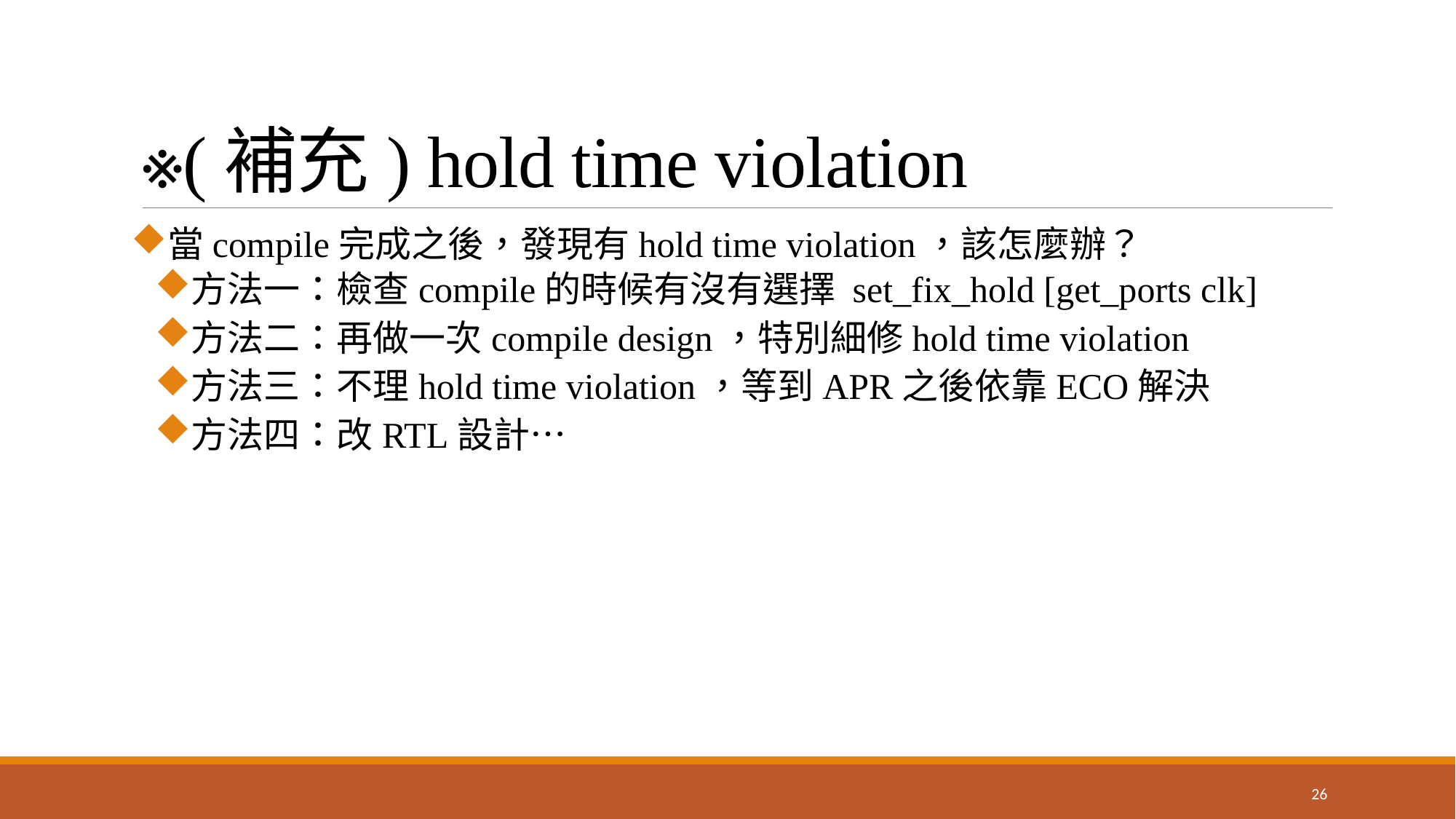

# ※(補充) hold time violation
當compile完成之後，發現有hold time violation，該怎麼辦？
方法一：檢查compile的時候有沒有選擇 set_fix_hold [get_ports clk]
方法二：再做一次compile design，特別細修hold time violation
方法三：不理hold time violation，等到APR之後依靠ECO解決
方法四：改RTL設計…

26